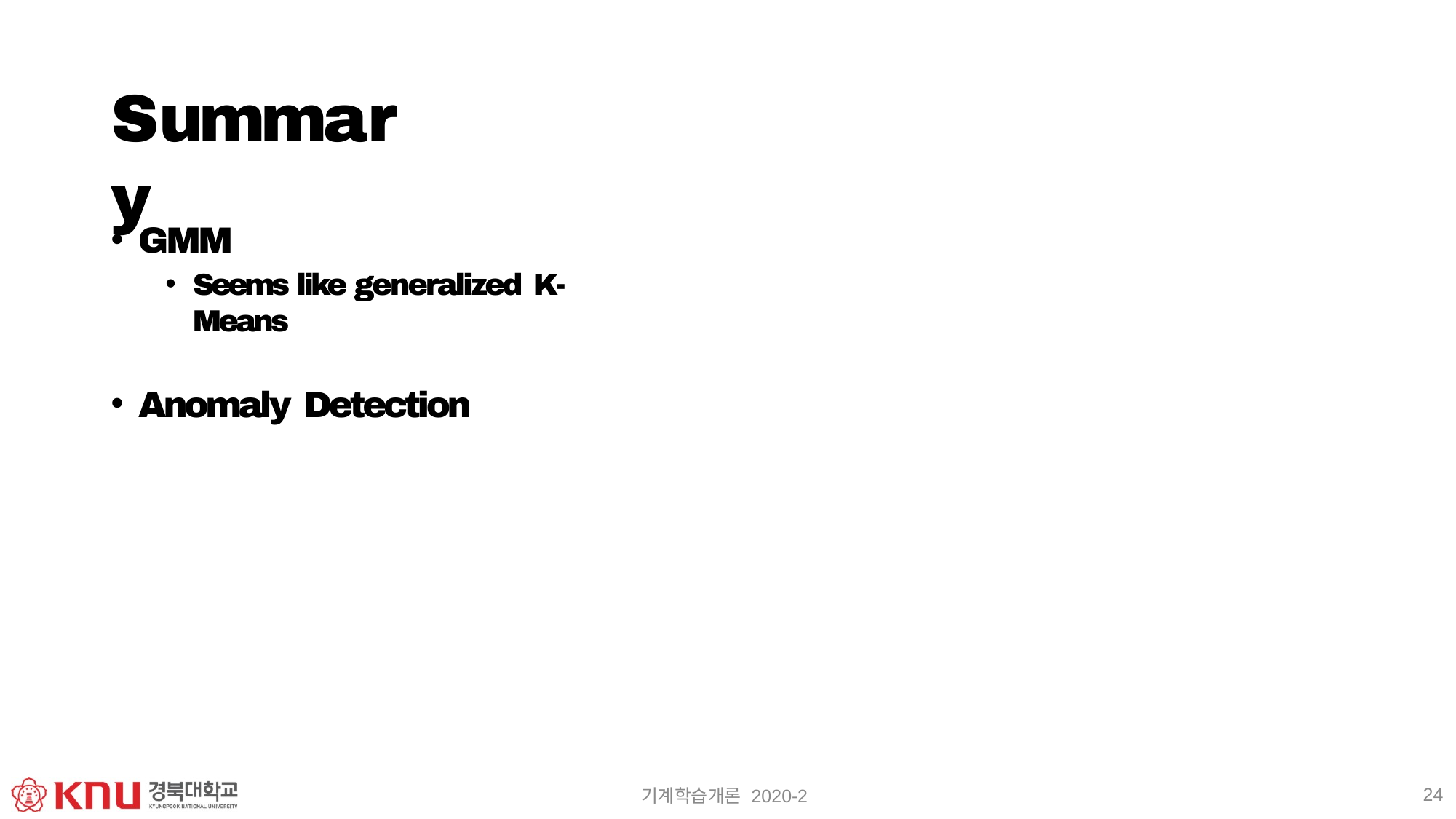

# Summary
GMM
Seems like generalized K-Means

Anomaly Detection
24
기계학습개론 2020-2